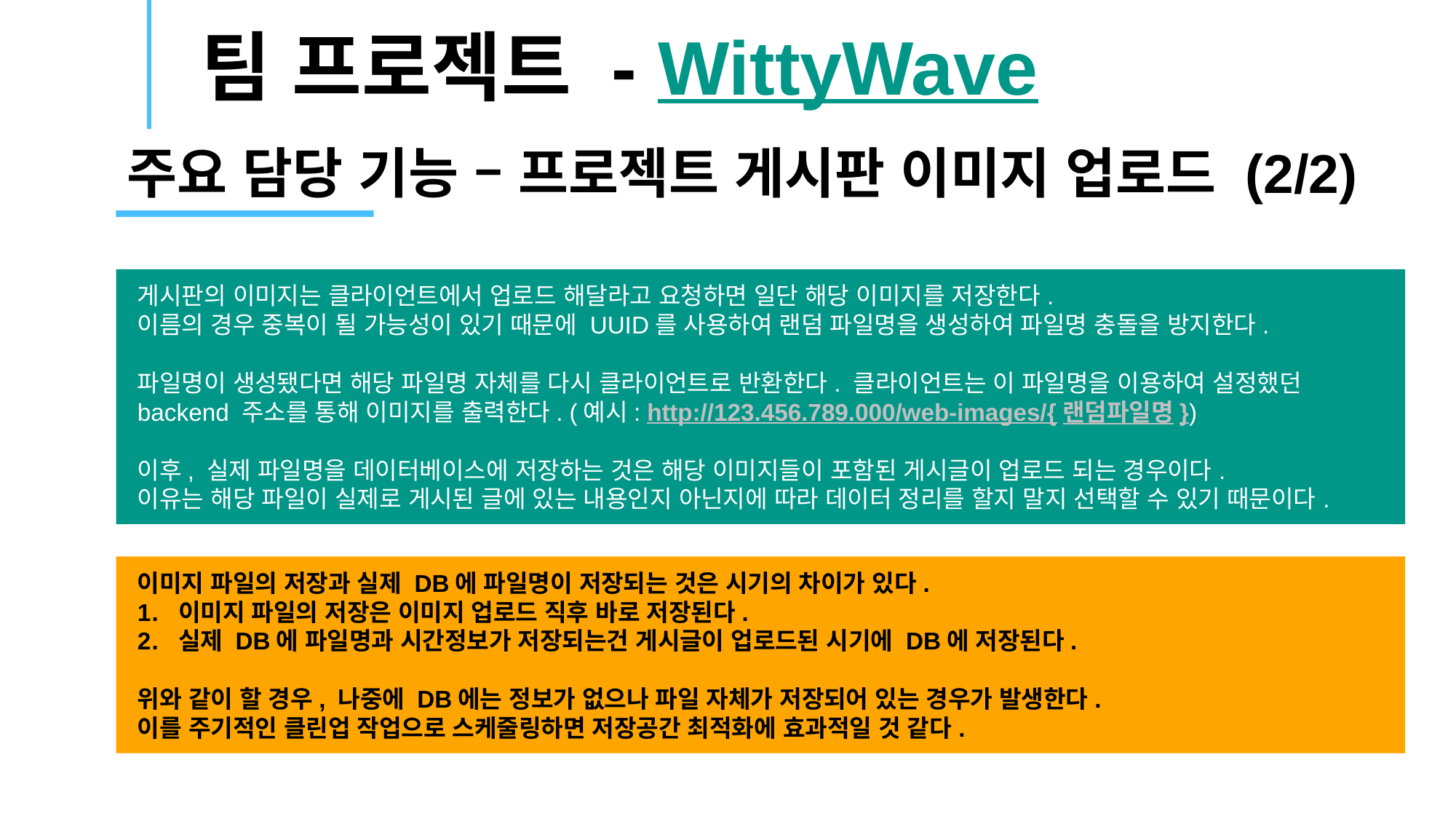

팀 프로젝트 - WittyWave
주요 담당 기능 – 프로젝트 게시판 이미지 업로드 (2/2)

게시판의 이미지는 클라이언트에서 업로드 해달라고 요청하면 일단 해당 이미지를 저장한다.
이름의 경우 중복이 될 가능성이 있기 때문에 UUID를 사용하여 랜덤 파일명을 생성하여 파일명 충돌을 방지한다.

파일명이 생성됐다면 해당 파일명 자체를 다시 클라이언트로 반환한다. 클라이언트는 이 파일명을 이용하여 설정했던 backend 주소를 통해 이미지를 출력한다. (예시: http://123.456.789.000/web-images/{랜덤파일명})

이후, 실제 파일명을 데이터베이스에 저장하는 것은 해당 이미지들이 포함된 게시글이 업로드 되는 경우이다.
이유는 해당 파일이 실제로 게시된 글에 있는 내용인지 아닌지에 따라 데이터 정리를 할지 말지 선택할 수 있기 때문이다.
이미지 파일의 저장과 실제 DB에 파일명이 저장되는 것은 시기의 차이가 있다.
이미지 파일의 저장은 이미지 업로드 직후 바로 저장된다.
실제 DB에 파일명과 시간정보가 저장되는건 게시글이 업로드된 시기에 DB에 저장된다.

위와 같이 할 경우, 나중에 DB에는 정보가 없으나 파일 자체가 저장되어 있는 경우가 발생한다.
이를 주기적인 클린업 작업으로 스케줄링하면 저장공간 최적화에 효과적일 것 같다.